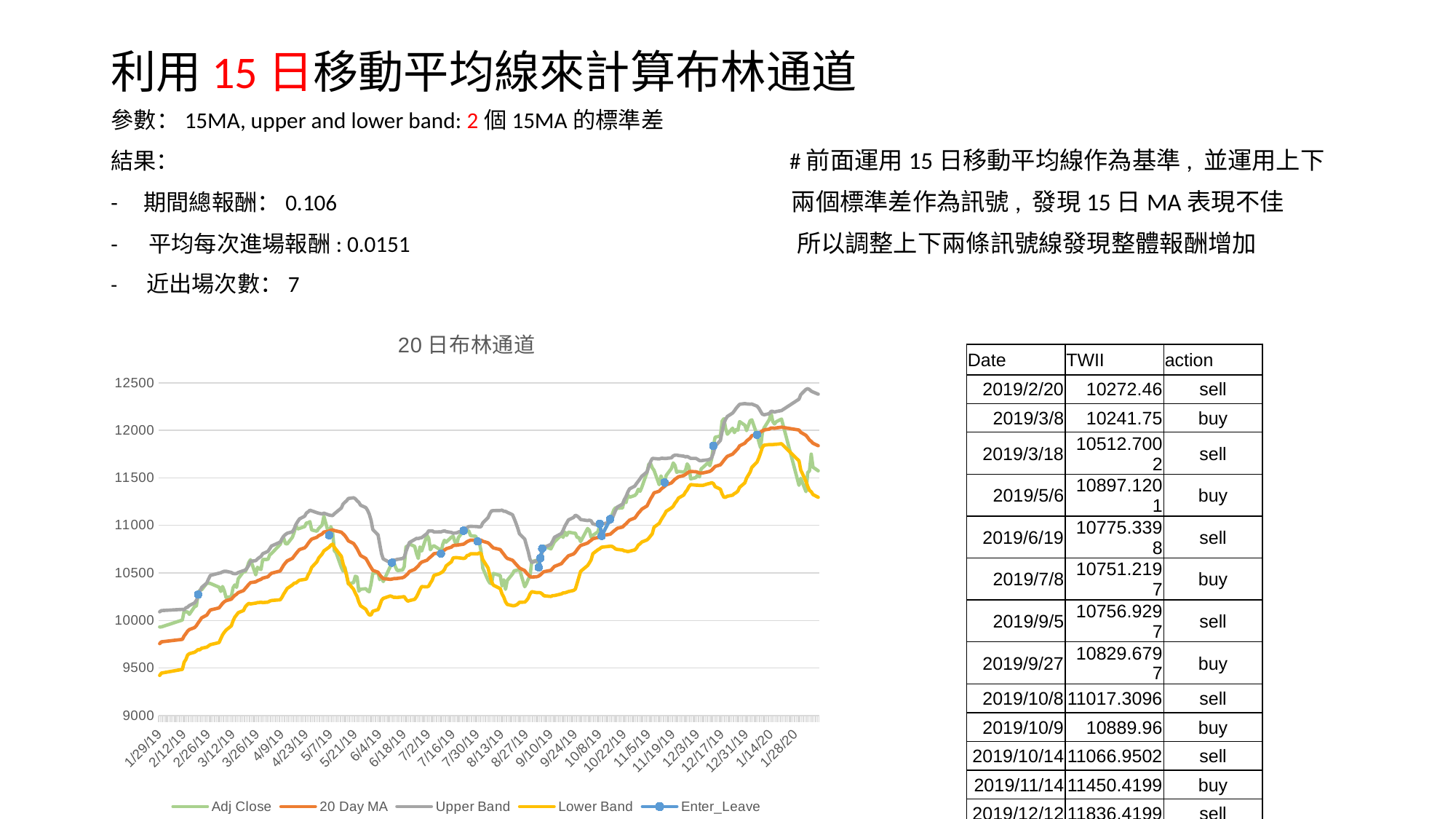

# 利用15日移動平均線來計算布林通道
參數：15MA, upper and lower band: 2個15MA的標準差
結果：                                                                      		                         #前面運用15日移動平均線作為基準, 並運用上下
-    期間總報酬：0.106 				    兩個標準差作為訊號, 發現15日MA表現不佳
-     平均每次進場報酬: 0.0151  				     所以調整上下兩條訊號線發現整體報酬增加
-     近出場次數：7

### Chart: 20日布林通道

| Category | Adj Close | 20 Day MA | Upper Band | Lower Band | Enter_Leave |
|---|---|---|---|---|---|
| 43494 | 9931.58984375 | 9756.33798828125 | 10090.5807201681 | 9422.09525639432 | None |
| 43495 | 9932.259765625 | 9775.24399414062 | 10104.0623026648 | 9446.42568561639 | None |
| 43507 | 10004.25 | 9800.83549804687 | 10116.3744099926 | 9485.29658610112 | None |
| 43508 | 10097.740234375 | 9836.59702148437 | 10112.0912554092 | 9561.10278755945 | None |
| 43509 | 10090.580078125 | 9861.61103515625 | 10133.7728109081 | 9589.44925940435 | None |
| 43510 | 10089.009765625 | 9887.88154296875 | 10139.5867732283 | 9636.17631270918 | None |
| 43511 | 10064.7802734375 | 9904.205078125 | 10157.4081228403 | 9651.00203340965 | None |
| 43514 | 10145.2802734375 | 9925.4345703125 | 10184.9713076513 | 9665.89783297364 | None |
| 43515 | 10152.259765625 | 9945.0775390625 | 10211.0898682635 | 9679.06520986143 | None |
| 43516 | 10272.4599609375 | 9973.28955078125 | 10252.8687199921 | 9693.71038157031 | 10272.46 |
| 43517 | 10319.5302734375 | 9998.9640625 | 10306.7603242791 | 9691.16780072089 | None |
| 43518 | 10322.919921875 | 10026.9195800781 | 10346.1382325805 | 9707.70092757572 | None |
| 43521 | 10390.9296875 | 10057.0085449218 | 10394.7689265833 | 9719.24816326037 | None |
| 43522 | 10391.5498046875 | 10084.7830566406 | 10437.0869904148 | 9732.47912286635 | None |
| 43523 | 10389.169921875 | 10109.7715332031 | 10474.4052475133 | 9745.13781889288 | None |
| 43528 | 10349.8798828125 | 10132.5325195312 | 10497.459954781 | 9767.60508428148 | None |
| 43529 | 10305.259765625 | 10155.4754882812 | 10501.8864601476 | 9809.06451641483 | None |
| 43530 | 10357.150390625 | 10179.4770019531 | 10510.8766707385 | 9848.07733316772 | None |
| 43531 | 10311.6796875 | 10196.58046875 | 10517.518316423 | 9875.64262107695 | None |
| 43532 | 10241.75 | 10208.0014648437 | 10517.5362712129 | 9898.46665847459 | None |
| 43535 | 10250.2802734375 | 10223.9359863281 | 10505.0660242533 | 9942.80594840292 | None |
| 43536 | 10343.330078125 | 10244.4895019531 | 10494.1810834584 | 9994.79792044776 | None |
| 43537 | 10373.3203125 | 10262.9430175781 | 10491.5381193231 | 10034.3479158331 | None |
| 43538 | 10348.650390625 | 10275.4885253906 | 10493.1897554549 | 10057.7872953263 | None |
| 43539 | 10439.240234375 | 10292.9215332031 | 10504.0169042969 | 10081.8261621092 | None |
| 43542 | 10512.7001953125 | 10314.1060546875 | 10524.0749430662 | 10104.1371663087 | None |
| 43543 | 10512.3203125 | 10336.4830566406 | 10529.2599275995 | 10143.7061856817 | None |
| 43544 | 10551.5595703125 | 10356.7970214843 | 10550.361991382 | 10163.2320515867 | None |
| 43545 | 10609.5498046875 | 10379.6615234375 | 10579.4313435361 | 10179.8917033388 | None |
| 43546 | 10639.0703125 | 10397.9920410156 | 10622.1364950026 | 10173.8475870285 | None |
| 43549 | 10479.48046875 | 10405.9895507812 | 10629.7603022854 | 10182.218799277 | None |
| 43550 | 10559.2001953125 | 10417.8035644531 | 10647.9659459451 | 10187.6411829611 | None |
| 43551 | 10542.7001953125 | 10425.3920898437 | 10661.7482784958 | 10189.0359011916 | None |
| 43552 | 10536.259765625 | 10432.6275878906 | 10673.4395784213 | 10191.8155973598 | None |
| 43553 | 10641.0400390625 | 10445.22109375 | 10702.2608094985 | 10188.1813780014 | None |
| 43556 | 10642.6298828125 | 10459.85859375 | 10727.1746412189 | 10192.542546281 | None |
| 43557 | 10690.2998046875 | 10479.1105957031 | 10754.8734386335 | 10203.3477527726 | None |
| 43558 | 10704.3798828125 | 10496.4720703125 | 10783.4006274941 | 10209.5435131308 | None |
| 43563 | 10800.5703125 | 10520.9166015625 | 10824.3824756156 | 10217.4507275093 | None |
| 43564 | 10851.599609375 | 10551.4090820312 | 10859.2902047908 | 10243.5279592716 | None |
| 43565 | 10868.1396484375 | 10582.3020507812 | 10886.9358825022 | 10277.6682190602 | None |
| 43566 | 10808.76953125 | 10605.5740234375 | 10904.3986106229 | 10306.749436252 | None |
| 43567 | 10805.2998046875 | 10627.1729980468 | 10917.644456351 | 10336.7015397427 | None |
| 43570 | 10875.599609375 | 10653.5204589843 | 10933.00573318 | 10374.0351847886 | None |
| 43571 | 10927.849609375 | 10677.9509277343 | 10963.9158132734 | 10391.9860421952 | None |
| 43572 | 10997.259765625 | 10702.17890625 | 11010.4324008378 | 10393.9254116621 | None |
| 43573 | 10962.01953125 | 10724.6638671875 | 11040.1269105844 | 10409.2008237905 | None |
| 43574 | 10968.5 | 10745.5108886718 | 11067.8393977175 | 10423.1823796262 | None |
| 43577 | 10987.7099609375 | 10764.4188964843 | 11097.3576899241 | 10431.4801030445 | None |
| 43578 | 11025.6796875 | 10783.7493652343 | 11130.6455984116 | 10436.8531320571 | None |
| 43579 | 11027.6396484375 | 10811.1573242187 | 11143.1306010044 | 10479.184047433 | None |
| 43580 | 11039.8603515625 | 10835.1903320312 | 11159.8766386146 | 10510.5040254478 | None |
| 43581 | 10952.4697265625 | 10855.6788085937 | 11153.2334428907 | 10558.1241742967 | None |
| 43584 | 10939.0595703125 | 10875.8187988281 | 11134.3044918623 | 10617.3331057939 | None |
| 43585 | 10967.73046875 | 10892.1533203125 | 11128.5120625174 | 10655.7945781075 | None |
| 43587 | 11004.490234375 | 10910.2463378906 | 11120.094103276 | 10700.3985725052 | None |
| 43588 | 11096.2998046875 | 10930.5463378906 | 11129.0507549518 | 10732.0419208293 | None |
| 43591 | 10897.1201171875 | 10940.1833496093 | 11108.9420524626 | 10771.424646756 | 10897.1201171875 |
| 43592 | 10987.1396484375 | 10949.5118164062 | 11105.9526994795 | 10793.0709333329 | None |
| 43593 | 10923.7099609375 | 10953.1173339843 | 11103.2535895232 | 10802.9810784454 | None |
| 43594 | 10733.669921875 | 10946.3938476562 | 11122.3729771615 | 10770.4147181509 | None |
| 43595 | 10712.990234375 | 10941.6048828125 | 11137.4454286616 | 10745.7643369633 | None |
| 43598 | 10558.2900390625 | 10929.2543945312 | 11183.6803618602 | 10674.8284272022 | None |
| 43599 | 10519.25 | 10911.4369140625 | 11224.7738728929 | 10598.099955232 | None |
| 43600 | 10560.7099609375 | 10893.0799316406 | 11243.2244670336 | 10542.9353962476 | None |
| 43601 | 10474.6103515625 | 10866.9474609375 | 11259.7674707591 | 10474.1274511158 | None |
| 43602 | 10384.1103515625 | 10838.0520019531 | 11282.9895931274 | 10393.1144107788 | None |
| 43605 | 10398.41015625 | 10809.5475097656 | 11290.8556146087 | 10328.2394049225 | None |
| 43606 | 10464.5 | 10783.3870117187 | 11280.5371167263 | 10286.2369067111 | None |
| 43607 | 10457.2197265625 | 10754.9640136718 | 11258.744165937 | 10251.1838614066 | None |
| 43608 | 10308.3701171875 | 10719.0005371093 | 11243.1038359432 | 10194.8972382754 | None |
| 43609 | 10328.2802734375 | 10683.4215332031 | 11212.4015379619 | 10154.4415284443 | None |
| 43612 | 10334.1298828125 | 10652.5045410156 | 11187.5195008416 | 10117.4895811896 | None |
| 43613 | 10312.3095703125 | 10621.1670410156 | 11158.9251238842 | 10083.408958147 | None |
| 43614 | 10301.7802734375 | 10587.86953125 | 11117.6857961766 | 10058.0532663233 | None |
| 43615 | 10382.990234375 | 10556.79453125 | 11055.7280586809 | 10057.861003819 | None |
| 43616 | 10498.490234375 | 10526.9040527343 | 10956.5683757205 | 10097.2397297481 | None |
| 43619 | 10500.0703125 | 10507.0515625 | 10899.7968214388 | 10114.3063035611 | None |
| 43620 | 10429.1201171875 | 10479.1505859375 | 10801.2167551885 | 10157.0844166864 | None |
| 43621 | 10461.6201171875 | 10456.04609375 | 10700.8658387336 | 10211.2263487663 | None |
| 43622 | 10409.2001953125 | 10439.8226074218 | 10647.3417270841 | 10232.3034877596 | None |
| 43626 | 10566.4697265625 | 10432.4965820312 | 10607.154386583 | 10257.8387774794 | None |
| 43627 | 10607.759765625 | 10434.9700683593 | 10618.3139978475 | 10251.6261388712 | 10607.759765625 |
| 43628 | 10615.66015625 | 10439.7905761718 | 10637.0092837044 | 10242.5718686392 | None |
| 43629 | 10561.009765625 | 10439.8055664062 | 10637.0630140753 | 10242.5481187371 | None |
| 43630 | 10524.669921875 | 10442.3085449218 | 10642.6714608465 | 10241.9456289972 | None |
| 43633 | 10530.5400390625 | 10449.6300292968 | 10651.7325827579 | 10247.5274758357 | None |
| 43634 | 10566.740234375 | 10458.0465332031 | 10665.1266977095 | 10250.9663686966 | None |
| 43635 | 10775.33984375 | 10473.5885253906 | 10724.6883173744 | 10222.4887334067 | None |
| 43636 | 10785.009765625 | 10489.9780273437 | 10776.8250201526 | 10203.1310345348 | None |
| 43637 | 10803.76953125 | 10514.7479980468 | 10820.4993015312 | 10208.9966945624 | None |
| 43640 | 10779.4501953125 | 10537.3064941406 | 10851.5868446868 | 10223.0261435944 | None |
| 43641 | 10706.7197265625 | 10555.9359863281 | 10863.6086104829 | 10248.2633621733 | None |
| 43642 | 10652.5498046875 | 10572.9479980468 | 10860.8949360757 | 10285.001060018 | None |
| 43643 | 10773.900390625 | 10596.5540039062 | 10867.8254332441 | 10325.2825745683 | None |
| 43644 | 10730.830078125 | 10613.9459960937 | 10871.8382001707 | 10356.0537920167 | None |
| 43647 | 10895.4599609375 | 10633.7944824218 | 10914.37871452 | 10353.2102503236 | None |
| 43648 | 10865.1201171875 | 10652.0469726562 | 10943.2954671609 | 10360.7984781515 | None |
| 43649 | 10743.76953125 | 10667.7794433593 | 10941.8091914739 | 10393.7496952447 | None |
| 43650 | 10775.900390625 | 10683.4934570312 | 10943.4279854284 | 10423.558928634 | None |
| 43651 | 10785.73046875 | 10702.3199707031 | 10931.3063717253 | 10473.3335696809 | None |
| 43654 | 10751.2197265625 | 10711.5574707031 | 10932.2236560635 | 10490.8912853426 | None |
| 43655 | 10702.7802734375 | 10716.3084960937 | 10931.5909623093 | 10501.0260298781 | 10702.7802734375 |
| 43656 | 10798.48046875 | 10725.4495117187 | 10938.2489219267 | 10512.6501015107 | None |
| 43657 | 10843.419921875 | 10739.5700195312 | 10943.7298436307 | 10535.4101954317 | None |
| 43658 | 10824.349609375 | 10754.5540039062 | 10934.9051185127 | 10574.2028892998 | None |
| 43661 | 10876.4296875 | 10771.8484863281 | 10926.2167643113 | 10617.4802083449 | None |
| 43662 | 10886.0498046875 | 10787.8139648437 | 10916.830529212 | 10658.7974004754 | None |
| 43663 | 10828.48046875 | 10790.4709960937 | 10920.5899825139 | 10660.3520096735 | None |
| 43664 | 10799.2802734375 | 10791.1845214843 | 10921.3339185857 | 10661.035124383 | None |
| 43665 | 10873.1904296875 | 10794.6555664062 | 10929.8242601424 | 10659.48687267 | None |
| 43668 | 10944.5302734375 | 10802.9095703125 | 10953.4551659781 | 10652.3639746468 | 10944.5302734375 |
| 43669 | 10947.259765625 | 10814.9365722656 | 10971.4414268091 | 10658.431717722 | None |
| 43670 | 10935.759765625 | 10829.0970703125 | 10974.6007637182 | 10683.5933769067 | None |
| 43671 | 10941.41015625 | 10837.4725585937 | 10988.7675806152 | 10686.1775365722 | None |
| 43672 | 10891.98046875 | 10845.530078125 | 10989.9187303466 | 10701.1414259033 | None |
| 43675 | 10885.73046875 | 10845.0436035156 | 10988.7880688825 | 10701.2991381487 | None |
| 43676 | 10830.900390625 | 10843.3326171875 | 10986.8853974114 | 10699.7798369635 | 10830.900390625 |
| 43677 | 10823.8095703125 | 10847.3346191406 | 10983.4716818522 | 10711.197556429 | None |
| 43678 | 10731.75 | 10845.1270996093 | 10987.4334160623 | 10702.8207831564 | None |
| 43679 | 10549.0400390625 | 10833.292578125 | 11026.6186654963 | 10639.9664907536 | None |
| 43682 | 10423.41015625 | 10816.9020996093 | 11081.8453218709 | 10551.9588773478 | None |
| 43683 | 10394.75 | 10801.5005859375 | 11123.9485577126 | 10479.0526141623 | None |
| 43684 | 10386.1796875 | 10780.885546875 | 11153.0352139217 | 10408.7358798282 | None |
| 43685 | 10494.490234375 | 10763.4390625 | 11155.4318552287 | 10371.4462697712 | None |
| 43689 | 10472.3603515625 | 10745.8395996093 | 11157.4344591057 | 10334.2447401129 | None |
| 43690 | 10362.66015625 | 10720.1511230468 | 11160.5513759088 | 10279.7508701848 | None |
| 43691 | 10427.73046875 | 10697.23515625 | 11148.8424504265 | 10245.6278620734 | None |
| 43692 | 10327.1298828125 | 10672.1676269531 | 11148.1029199015 | 10196.2323340047 | None |
| 43693 | 10420.8896484375 | 10653.2480957031 | 11137.9112861738 | 10168.5849052323 | None |
| 43696 | 10488.75 | 10634.0260742187 | 11112.4143133695 | 10155.6378350679 | None |
| 43697 | 10522.5 | 10612.9245605468 | 11070.4194417061 | 10155.4296793875 | None |
| 43698 | 10525.7998046875 | 10591.8515625 | 11022.5454234067 | 10161.1577015932 | None |
| 43699 | 10529.7802734375 | 10571.5525878906 | 10971.1446783248 | 10171.9604974563 | None |
| 43700 | 10538.1103515625 | 10551.3875976562 | 10911.1073598333 | 10191.6678354791 | None |
| 43703 | 10354.5703125 | 10524.5170898437 | 10856.3176056178 | 10192.7165740696 | None |
| 43704 | 10387.23046875 | 10499.5920898437 | 10789.376915462 | 10209.8072642254 | None |
| 43705 | 10434.2900390625 | 10479.7615722656 | 10724.9324444192 | 10234.5907001119 | None |
| 43706 | 10462.4296875 | 10461.692578125 | 10645.7510310309 | 10277.634125219 | None |
| 43707 | 10618.0498046875 | 10456.0075683593 | 10609.4168087157 | 10302.5983280029 | None |
| 43710 | 10634.849609375 | 10460.298046875 | 10628.727102556 | 10291.8689911939 | None |
| 43711 | 10558.2099609375 | 10467.0380371093 | 10639.9798431793 | 10294.0962310394 | 10558.2099609375 |
| 43712 | 10657.3095703125 | 10480.166015625 | 10669.1232338418 | 10291.2087974081 | 10657.3095703125 |
| 43713 | 10756.9296875 | 10498.703515625 | 10718.9855673928 | 10278.4214638571 | 10756.9296875 |
| 43714 | 10780.6396484375 | 10513.0109863281 | 10766.7684432413 | 10259.2535294149 | None |
| 43718 | 10753.580078125 | 10527.0719726562 | 10801.6559872372 | 10252.4879580752 | None |
| 43719 | 10790.349609375 | 10548.4564453125 | 10835.463052703 | 10261.4498379219 | None |
| 43720 | 10827.5498046875 | 10568.4474121093 | 10875.074678387 | 10261.8201458316 | None |
| 43724 | 10898.1298828125 | 10596.9974121093 | 10915.1336502416 | 10278.8611739771 | None |
| 43725 | 10874.5 | 10619.6779296875 | 10949.4166740769 | 10289.939185298 | None |
| 43726 | 10929.4501953125 | 10641.7129394531 | 10992.820117134 | 10290.6057617722 | None |
| 43727 | 10894.7001953125 | 10660.3229492187 | 11024.0540141164 | 10296.591884321 | None |
| 43728 | 10929.6904296875 | 10680.5174804687 | 11057.4112522502 | 10303.6237086872 | None |
| 43731 | 10919.01953125 | 10699.9794433593 | 11084.2267622593 | 10315.7321244594 | None |
| 43732 | 10918.009765625 | 10718.9744140625 | 11107.070427738 | 10330.8784003869 | None |
| 43733 | 10873.6904296875 | 10744.9304199218 | 11098.293320202 | 10391.5675196417 | None |
| 43734 | 10871.990234375 | 10769.1684082031 | 11083.5787004915 | 10454.7581159146 | None |
| 43735 | 10829.6796875 | 10788.937890625 | 11061.6463895602 | 10516.2293916897 | None |
| 43739 | 10967.650390625 | 10814.1989257812 | 11050.7643940157 | 10577.6334575467 | None |
| 43740 | 10947.8798828125 | 10830.6904296875 | 11055.3689252081 | 10606.0119341668 | None |
| 43741 | 10875.91015625 | 10842.7434570312 | 11048.2301514738 | 10637.2567625886 | None |
| 43742 | 10894.48046875 | 10859.5569824218 | 11016.2539597397 | 10702.860005104 | None |
| 43745 | 10935.0595703125 | 10873.4444824218 | 11001.2359241712 | 10745.6530406725 | None |
| 43746 | 11017.3095703125 | 10886.4634765625 | 11017.2925588639 | 10755.634394261 | 11017.3095703125 |
| 43747 | 10889.9599609375 | 10891.9294921875 | 11012.9063738005 | 10770.9526105744 | 10889.9599609375 |
| 43752 | 11066.9501953125 | 10907.5979980468 | 11034.1721473878 | 10781.0238487059 | 11066.9501953125 |
| 43753 | 11111.7998046875 | 10923.6705078125 | 11067.9542227431 | 10779.3867928818 | None |
| 43754 | 11162.830078125 | 10940.4345214843 | 11112.8611477023 | 10768.0078952663 | None |
| 43755 | 11186.8798828125 | 10954.8720214843 | 11158.0047379295 | 10751.7393050392 | None |
| 43756 | 11180.2197265625 | 10970.1580078125 | 11192.8910205691 | 10747.4249950558 | None |
| 43759 | 11184.150390625 | 10982.8930175781 | 11224.1788190859 | 10741.6072160703 | None |
| 43760 | 11271.25 | 11001.7205078125 | 11271.1533500202 | 10732.2876656047 | None |
| 43761 | 11239.669921875 | 11017.2194824218 | 11304.2914504404 | 10730.1475144032 | None |
| 43762 | 11320.1396484375 | 11037.2754882812 | 11350.3322426962 | 10724.2187338662 | None |
| 43763 | 11296.1201171875 | 11056.1810058593 | 11384.221241507 | 10728.1407702116 | None |
| 43766 | 11315.01953125 | 11078.2474609375 | 11413.8867990147 | 10742.6081228602 | None |
| 43767 | 11333.8701171875 | 11101.3414550781 | 11440.7650012576 | 10761.9179088985 | None |
| 43768 | 11380.2802734375 | 11128.871484375 | 11464.8189523055 | 10792.9240164444 | None |
| 43769 | 11358.7099609375 | 11148.4244628906 | 11490.3310169462 | 10806.5179088349 | None |
| 43770 | 11399.5302734375 | 11171.0069824218 | 11516.7820937993 | 10825.2318710443 | None |
| 43773 | 11556.849609375 | 11205.0539550781 | 11562.3892687379 | 10847.7186414182 | None |
| 43774 | 11644.0302734375 | 11242.5314453125 | 11619.4088014712 | 10865.6540891537 | None |
| 43775 | 11653.0703125 | 11278.4319824218 | 11668.5466238154 | 10888.3173410283 | None |
| 43776 | 11606.5595703125 | 11307.8944824218 | 11703.9332446116 | 10911.8557202321 | None |
| 43777 | 11579.5400390625 | 11342.3734863281 | 11703.7649027879 | 10980.9820698682 | None |
| 43780 | 11427.2802734375 | 11360.3899902343 | 11699.1888361545 | 11021.5911443142 | None |
| 43781 | 11520.3701171875 | 11380.8185058593 | 11705.4809868394 | 11056.1560248792 | None |
| 43782 | 11467.830078125 | 11396.0685058593 | 11705.9336752556 | 11086.203336463 | None |
| 43783 | 11450.419921875 | 11409.2455078125 | 11703.6850428527 | 11114.8059727722 | 11450.419921875 |
| 43784 | 11525.599609375 | 11426.5145019531 | 11704.4469603615 | 11148.5820435446 | None |
| 43787 | 11599.7802734375 | 11447.2959960937 | 11710.7003878005 | 11183.8916043869 | None |
| 43788 | 11656.400390625 | 11466.553515625 | 11732.0735865726 | 11201.0334446773 | None |
| 43789 | 11631.2001953125 | 11486.1300292968 | 11738.631985362 | 11233.6280732317 | None |
| 43790 | 11558.26953125 | 11498.0365234375 | 11739.8119254248 | 11256.2611214501 | None |
| 43791 | 11566.7998046875 | 11511.5705078125 | 11735.3926495389 | 11287.748366086 | None |
| 43794 | 11561.580078125 | 11523.8985351562 | 11728.4708661683 | 11319.3262041441 | None |
| 43795 | 11576.8203125 | 11536.0460449218 | 11721.0213823597 | 11351.070707484 | None |
| 43796 | 11647.4599609375 | 11549.4050292968 | 11725.3872319145 | 11373.4228266791 | None |
| 43797 | 11617.080078125 | 11562.3235351562 | 11715.8668028767 | 11408.7802674357 | None |
| 43798 | 11489.5703125 | 11566.8255371093 | 11704.757493225 | 11428.8935809937 | None |
| 43801 | 11502.830078125 | 11564.1245605468 | 11704.9640067323 | 11423.2851143614 | None |
| 43802 | 11531.580078125 | 11558.5020507812 | 11694.8157591476 | 11422.1883424148 | None |
| 43803 | 11510.4697265625 | 11551.3720214843 | 11681.6421702326 | 11421.101872736 | None |
| 43804 | 11594.650390625 | 11550.7765625 | 11680.0899237362 | 11421.4632012637 | None |
| 43805 | 11609.6396484375 | 11552.2815429687 | 11683.6880769731 | 11420.8750089643 | None |
| 43808 | 11660.76953125 | 11563.9560058593 | 11689.9801732506 | 11437.9318384681 | None |
| 43809 | 11627.83984375 | 11569.3294921875 | 11696.686313001701 | 11441.9726713732 | None |
| 43810 | 11700.76953125 | 11580.9764648437 | 11711.8079534566 | 11450.1449762308 | None |
| 43811 | 11836.419921875 | 11600.2764648437 | 11760.5799410435 | 11439.9729886439 | 11836.419921875 |
| 43812 | 11927.73046875 | 11620.3830078125 | 11833.4437858062 | 11407.3222298187 | None |
| 43815 | 11939.76953125 | 11637.3824707031 | 11893.4373150483 | 11381.3276263579 | None |
| 43816 | 12097.009765625 | 11659.4129394531 | 11987.9241372522 | 11330.9017416539 | None |
| 43817 | 12122.4501953125 | 11683.9754394531 | 12071.724502877 | 11296.2263760292 | None |
| 43818 | 12018.900390625 | 11707.0069824218 | 12117.3785868088 | 11296.6353780348 | None |
| 43819 | 11959.080078125 | 11726.6209960937 | 12146.1725504835 | 11307.0694417039 | None |
| 43822 | 12022.23046875 | 11749.653515625 | 12181.4546818206 | 11317.8523494293 | None |
| 43823 | 11976.3798828125 | 11769.6314941406 | 12204.723574128 | 11334.5394141532 | None |
| 43824 | 12008.1298828125 | 11787.6649902343 | 12231.2510393407 | 11344.078941128 | None |
| 43825 | 12001.009765625 | 11806.8614746093 | 12252.5891350923 | 11361.1338141263 | None |
| 43826 | 12091.58984375 | 11836.9624511718 | 12273.6901482456 | 11400.2347540981 | None |
| 43829 | 12053.3701171875 | 11864.489453125 | 12281.4977844997 | 11447.4811217502 | None |
| 43830 | 11997.1396484375 | 11887.7674316406 | 12277.6218961861 | 11497.9129670951 | None |
| 43832 | 12100.48046875 | 11917.26796875 | 12274.8691979522 | 11559.6667395477 | None |
| 43833 | 12110.4296875 | 11943.0569335937 | 12276.2556160874 | 11609.8582511 | None |
| 43836 | 11953.3603515625 | 11960.24296875 | 12254.1757744859 | 11666.310163014 | 11953.3603515625 |
| 43837 | 11880.3203125 | 11971.2205078125 | 12232.6644785851 | 11709.7765370398 | None |
| 43838 | 11817.099609375 | 11980.6834960937 | 12200.1222633555 | 11761.2447288319 | None |
| 43839 | 11970.6298828125 | 11994.1765136718 | 12169.9973176027 | 11818.355709741 | None |
| 43840 | 12024.650390625 | 12003.5880371093 | 12163.2630466253 | 11843.9130275934 | None |
| 43843 | 12113.419921875 | 12012.8725097656 | 12175.5417963159 | 11850.2032232152 | None |
| 43844 | 12179.8095703125 | 12024.8745117187 | 12199.7935218112 | 11849.9555016262 | None |
| 43845 | 12091.8798828125 | 12024.6180175781 | 12199.1061680128 | 11850.1298671433 | None |
| 43846 | 12066.9296875 | 12021.8419921875 | 12191.4756908146 | 11852.2082935603 | None |
| 43847 | 12090.2900390625 | 12025.4114746093 | 12197.7671158852 | 11853.0558333334 | None |
| 43850 | 12118.7099609375 | 12033.39296875 | 12207.589703897 | 11859.196233603 | None |
| 43860 | 11421.740234375 | 12003.3684570312 | 12327.8442048975 | 11678.8927091649 | None |
| 43861 | 11495.099609375 | 11979.3044433593 | 12375.6372992979 | 11582.9715874207 | None |
| 43864 | 11354.919921875 | 11946.6439453125 | 12430.883923306 | 11462.4039673189 | None |
| 43865 | 11555.919921875 | 11924.389453125 | 12438.1217331854 | 11410.6571730645 | None |
| 43866 | 11573.6201171875 | 11898.4909667968 | 12428.6930312598 | 11368.2889023338 | None |
| 43867 | 11749.6796875 | 11883.3064453125 | 12412.2255895222 | 11354.3873011027 | None |
| 43868 | 11612.8095703125 | 11864.0899414062 | 12403.4196464609 | 11324.7602363515 | None |
| 43871 | 11574.0703125 | 11837.7694335937 | 12379.8976068606 | 11295.6412603268 | None |
| Date | TWII | action |
| --- | --- | --- |
| 2019/2/20 | 10272.46 | sell |
| 2019/3/8 | 10241.75 | buy |
| 2019/3/18 | 10512.7002 | sell |
| 2019/5/6 | 10897.1201 | buy |
| 2019/6/19 | 10775.3398 | sell |
| 2019/7/8 | 10751.2197 | buy |
| 2019/9/5 | 10756.9297 | sell |
| 2019/9/27 | 10829.6797 | buy |
| 2019/10/8 | 11017.3096 | sell |
| 2019/10/9 | 10889.96 | buy |
| 2019/10/14 | 11066.9502 | sell |
| 2019/11/14 | 11450.4199 | buy |
| 2019/12/12 | 11836.4199 | sell |
| 2020/1/6 | 11953.3604 | buy |